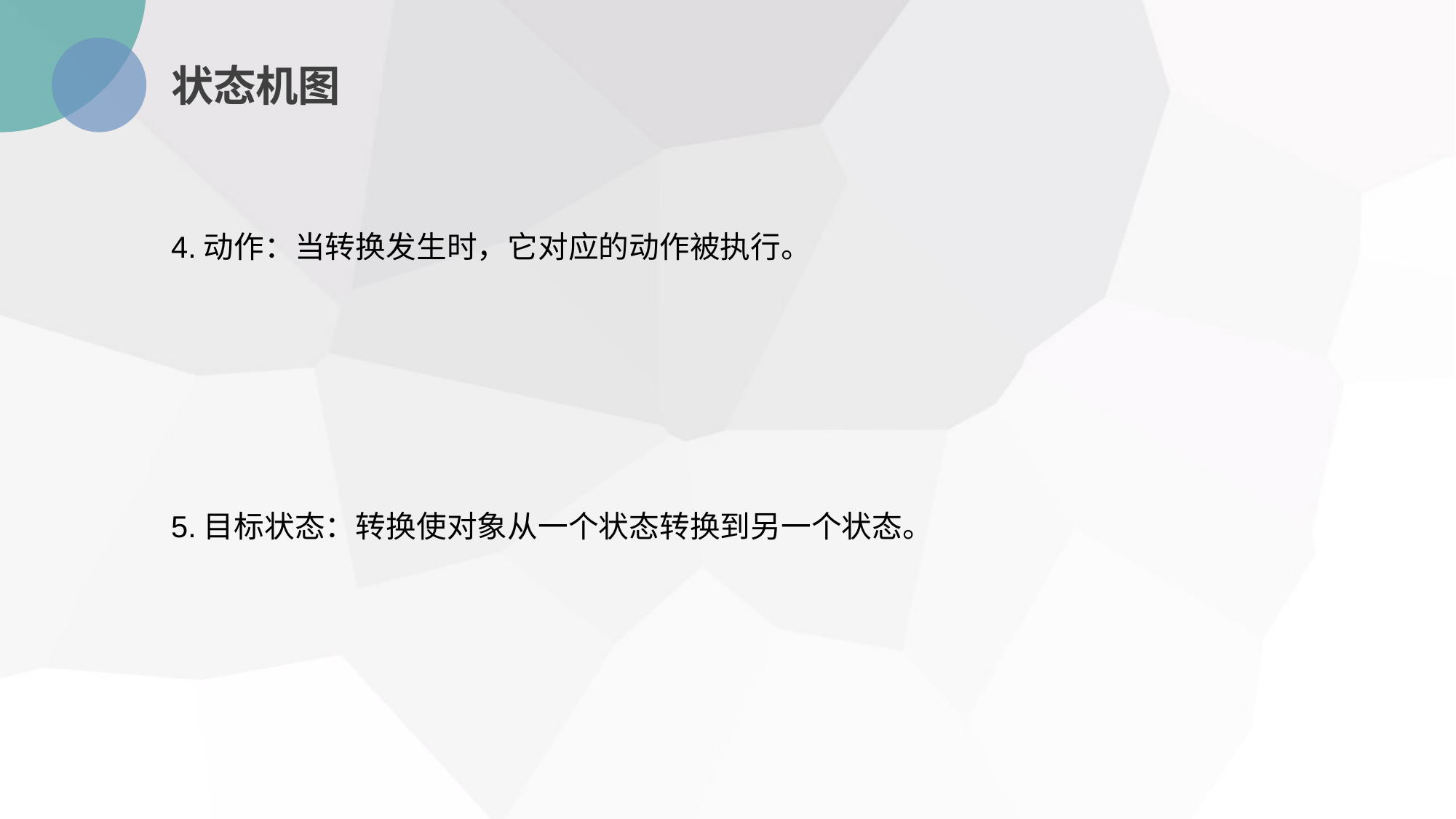

状态机图
4.动作：当转换发生时，它对应的动作被执行。
5.目标状态：转换使对象从一个状态转换到另一个状态。